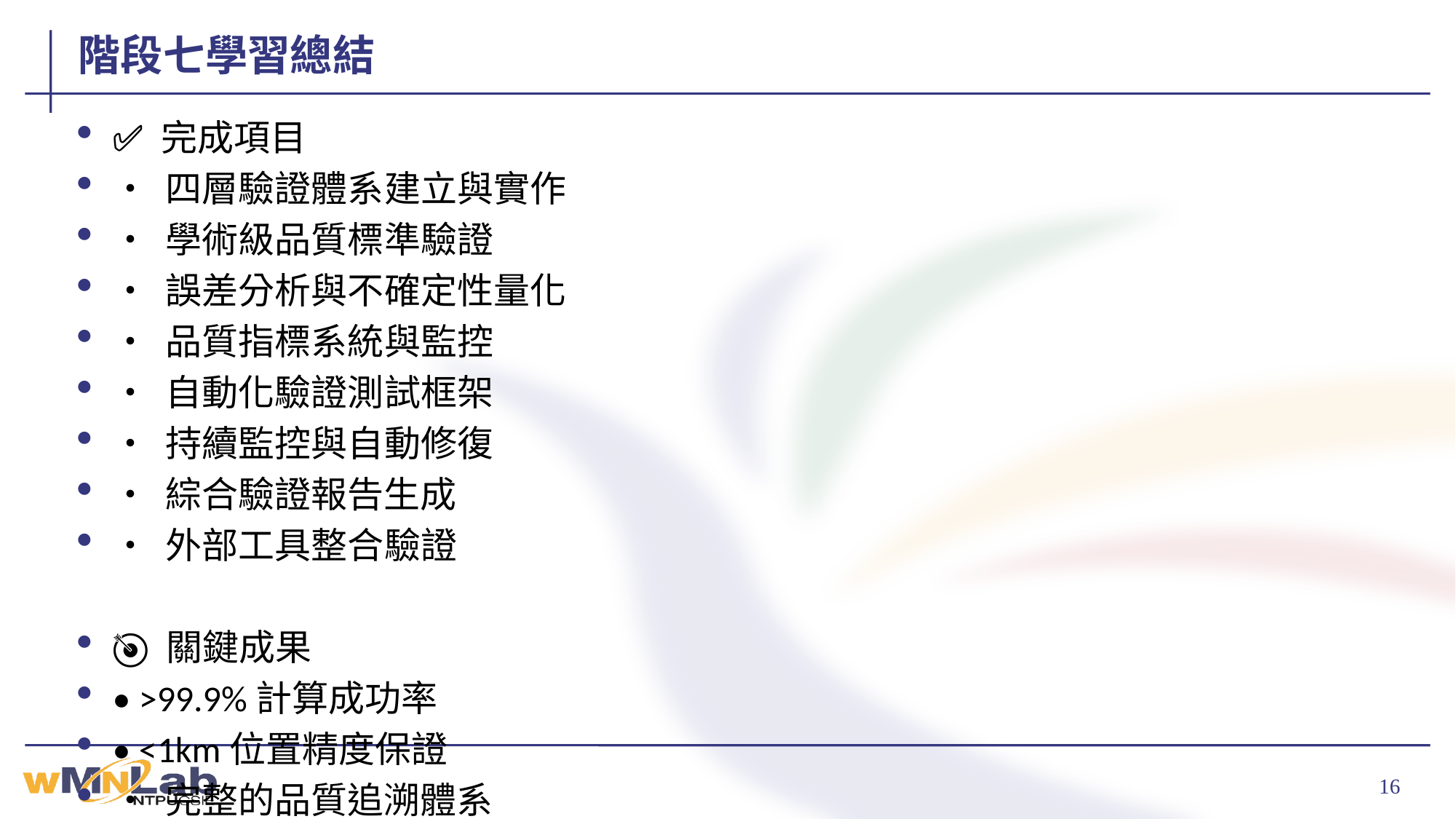

# 階段七學習總結
✅ 完成項目
• 四層驗證體系建立與實作
• 學術級品質標準驗證
• 誤差分析與不確定性量化
• 品質指標系統與監控
• 自動化驗證測試框架
• 持續監控與自動修復
• 綜合驗證報告生成
• 外部工具整合驗證

🎯 關鍵成果
• >99.9%計算成功率
• <1km位置精度保證
• 完整的品質追溯體系
• 學術論文準備度達標

📚 下一階段預告
階段八：除錯和故障排除
• 系統性故障診斷方法
• 自動修復機制設計
• 常見問題解決方案
• 運維最佳實務